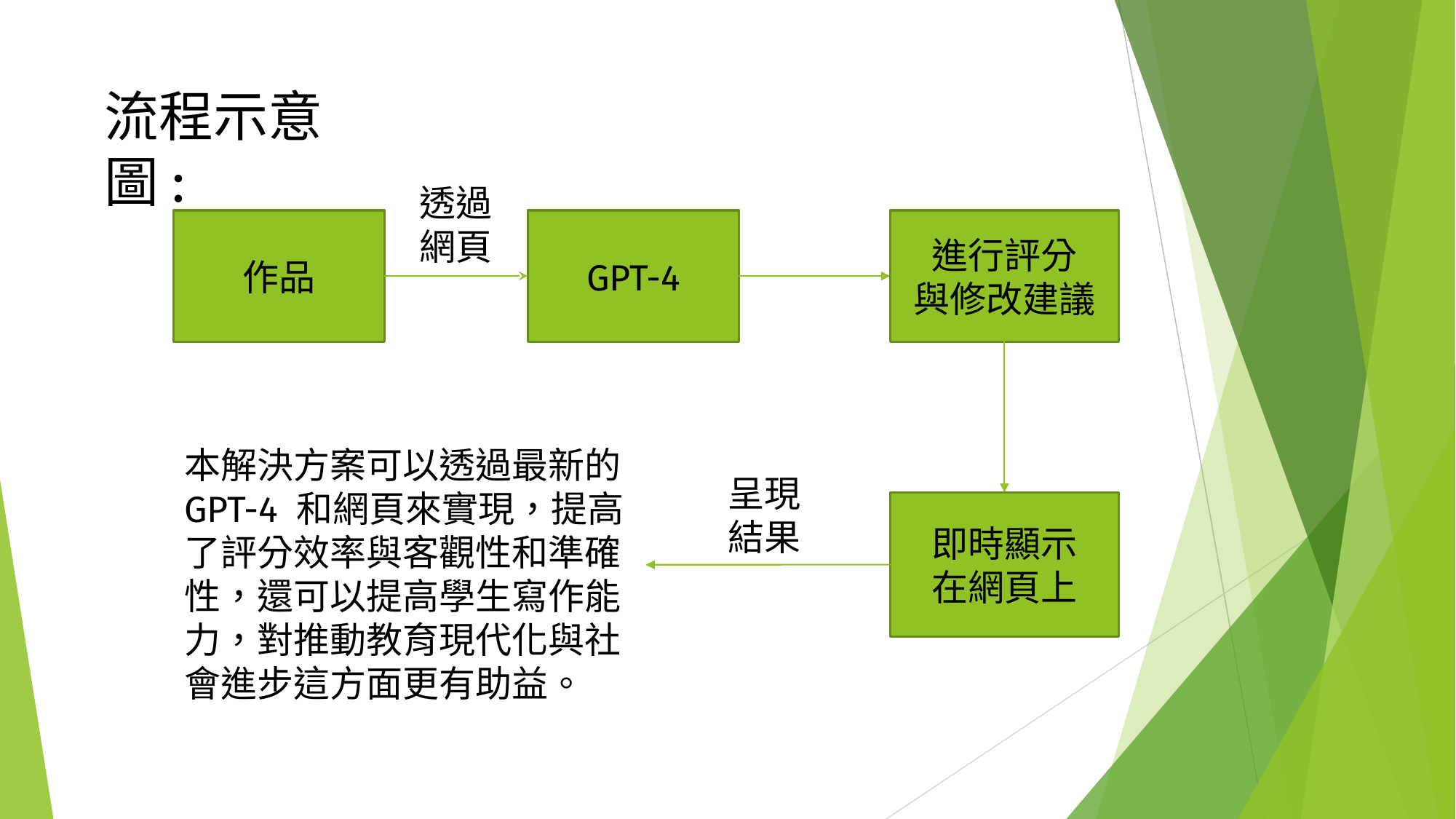

流程示意圖:
透過網頁
作品
GPT-4
進行評分
與修改建議
本解決方案可以透過最新的GPT-4 和網頁來實現，提高了評分效率與客觀性和準確性，還可以提高學生寫作能力，對推動教育現代化與社會進步這方面更有助益。
呈現
結果
即時顯示
在網頁上